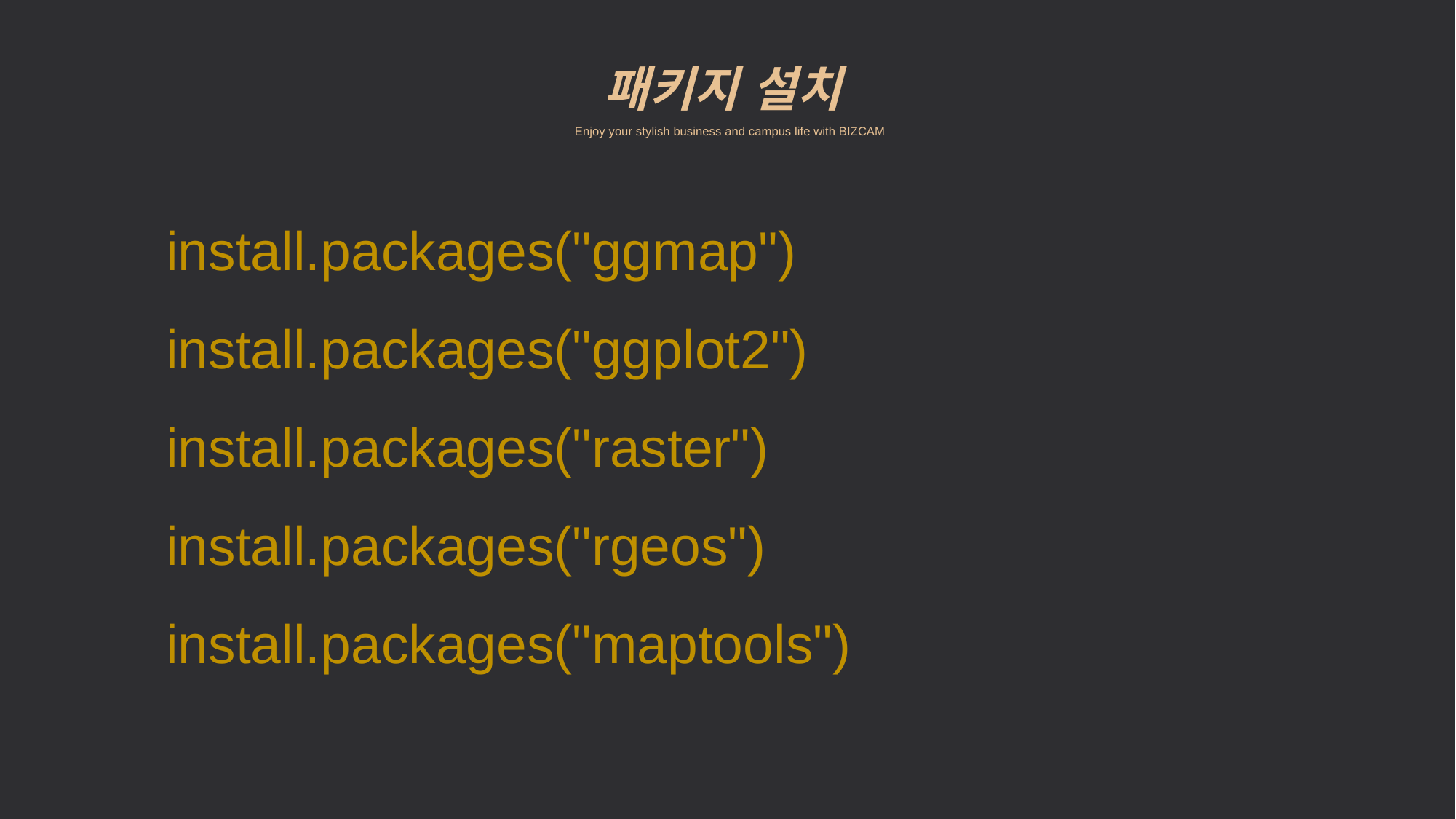

패키지 설치
Enjoy your stylish business and campus life with BIZCAM
install.packages("ggmap") install.packages("ggplot2") install.packages("raster") install.packages("rgeos") install.packages("maptools")